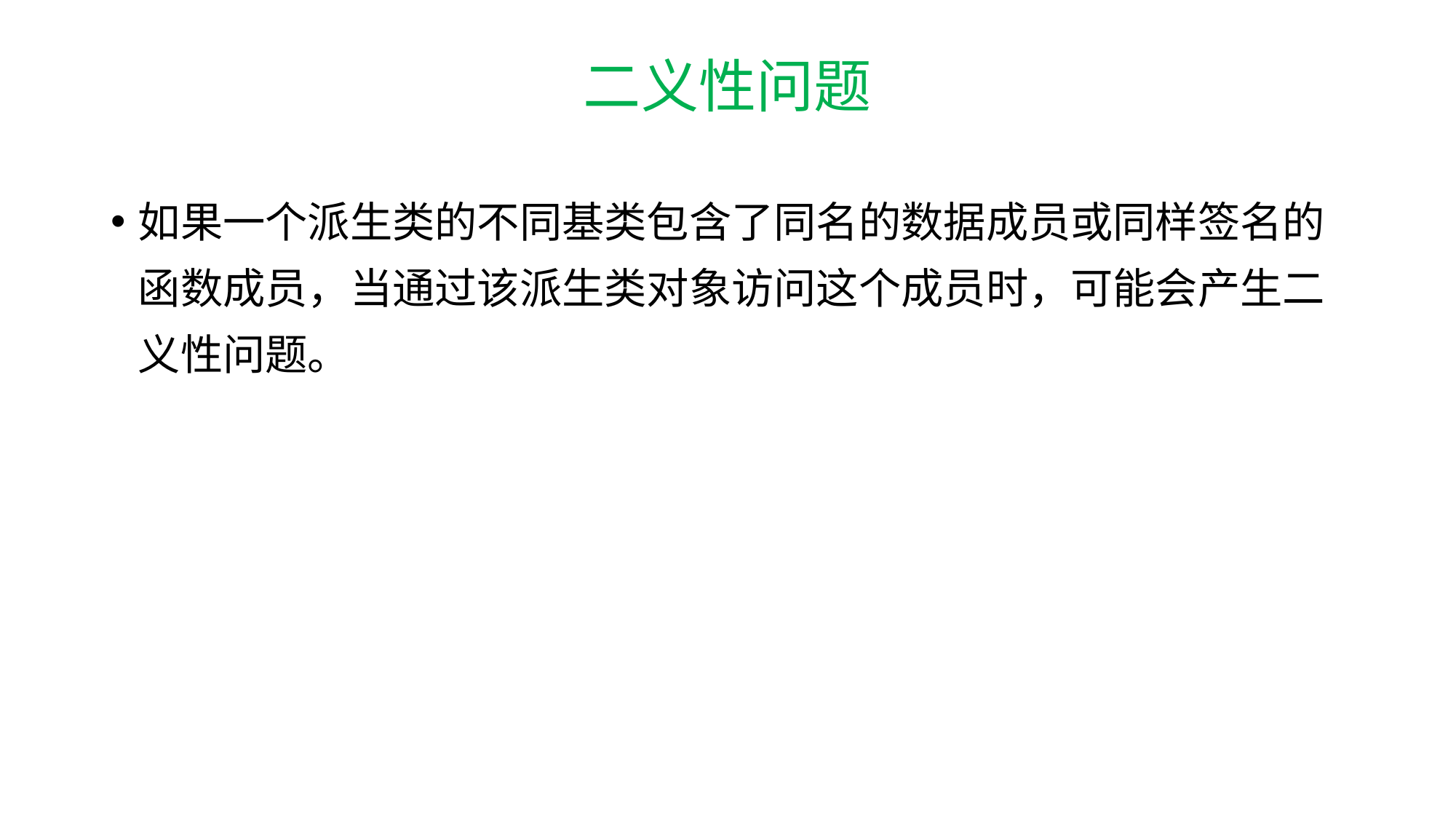

# 二义性问题
如果一个派生类的不同基类包含了同名的数据成员或同样签名的函数成员，当通过该派生类对象访问这个成员时，可能会产生二义性问题。